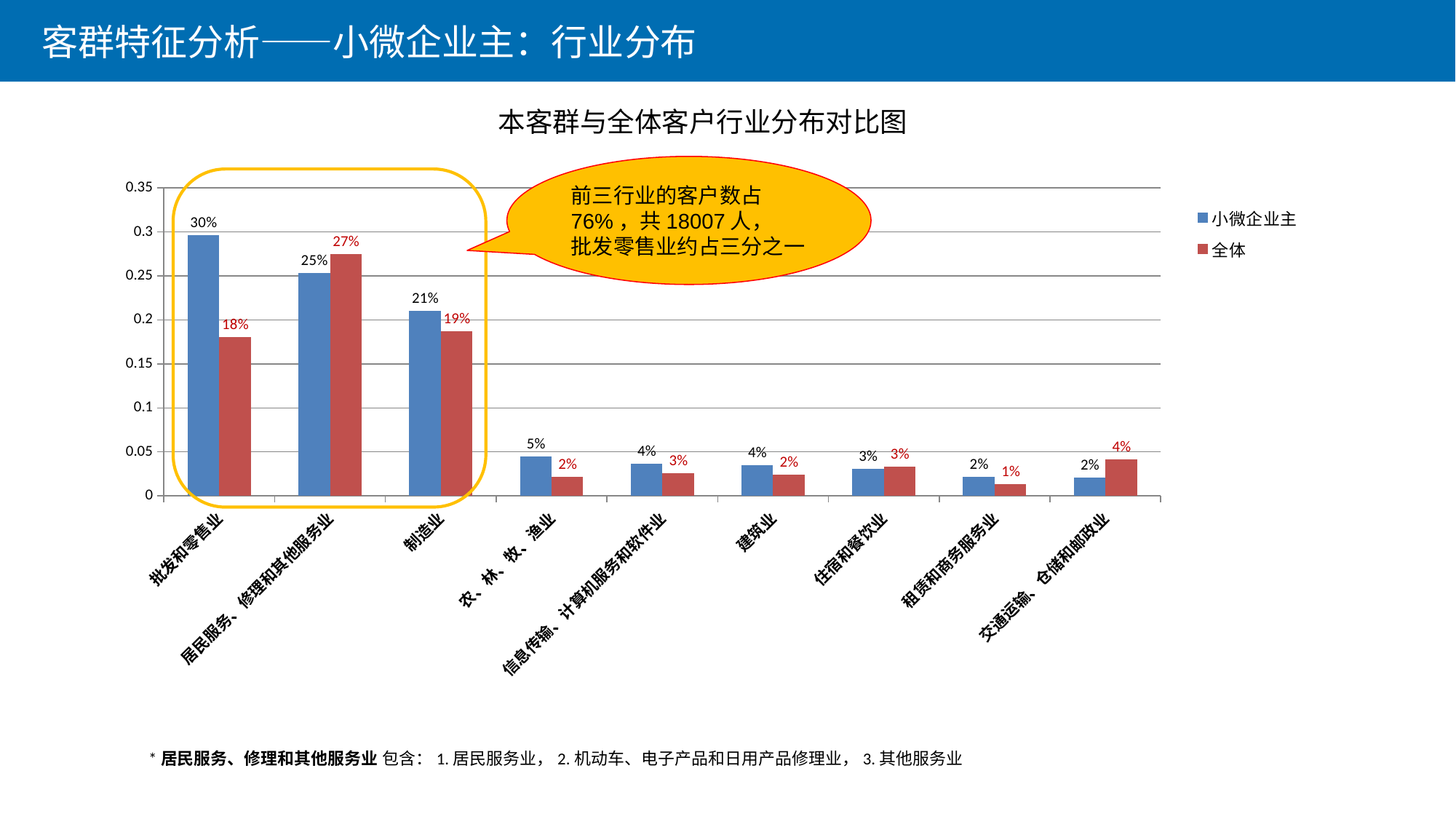

客群特征分析——小微企业主：行业分布
本客群与全体客户行业分布对比图
前三行业的客户数占76%，共18007人，
批发零售业约占三分之一

### Chart

| Category | 小微企业主 | 全体 |
|---|---|---|
| 批发和零售业 | 0.29662949822605206 | 0.18058261453873883 |
| 居民服务、修理和其他服务业 | 0.25346342287548584 | 0.27470702340854425 |
| 制造业 | 0.210466294982261 | 0.18734865165262907 |
| 农、林、牧、渔业 | 0.045108971109984804 | 0.021874458526855 |
| 信息传输、计算机服务和软件业 | 0.036112519006588954 | 0.02593999737979825 |
| 建筑业 | 0.03518330799121479 | 0.023936810876372998 |
| 住宿和餐饮业 | 0.03087514782902526 | 0.033301919086479406 |
| 租赁和商务服务业 | 0.02132961648927187 | 0.013092556513948347 |
| 交通运输、仓储和邮政业 | 0.021033958438925554 | 0.041496388770322405 |
*居民服务、修理和其他服务业 包含：1.居民服务业，2.机动车、电子产品和日用产品修理业，3.其他服务业